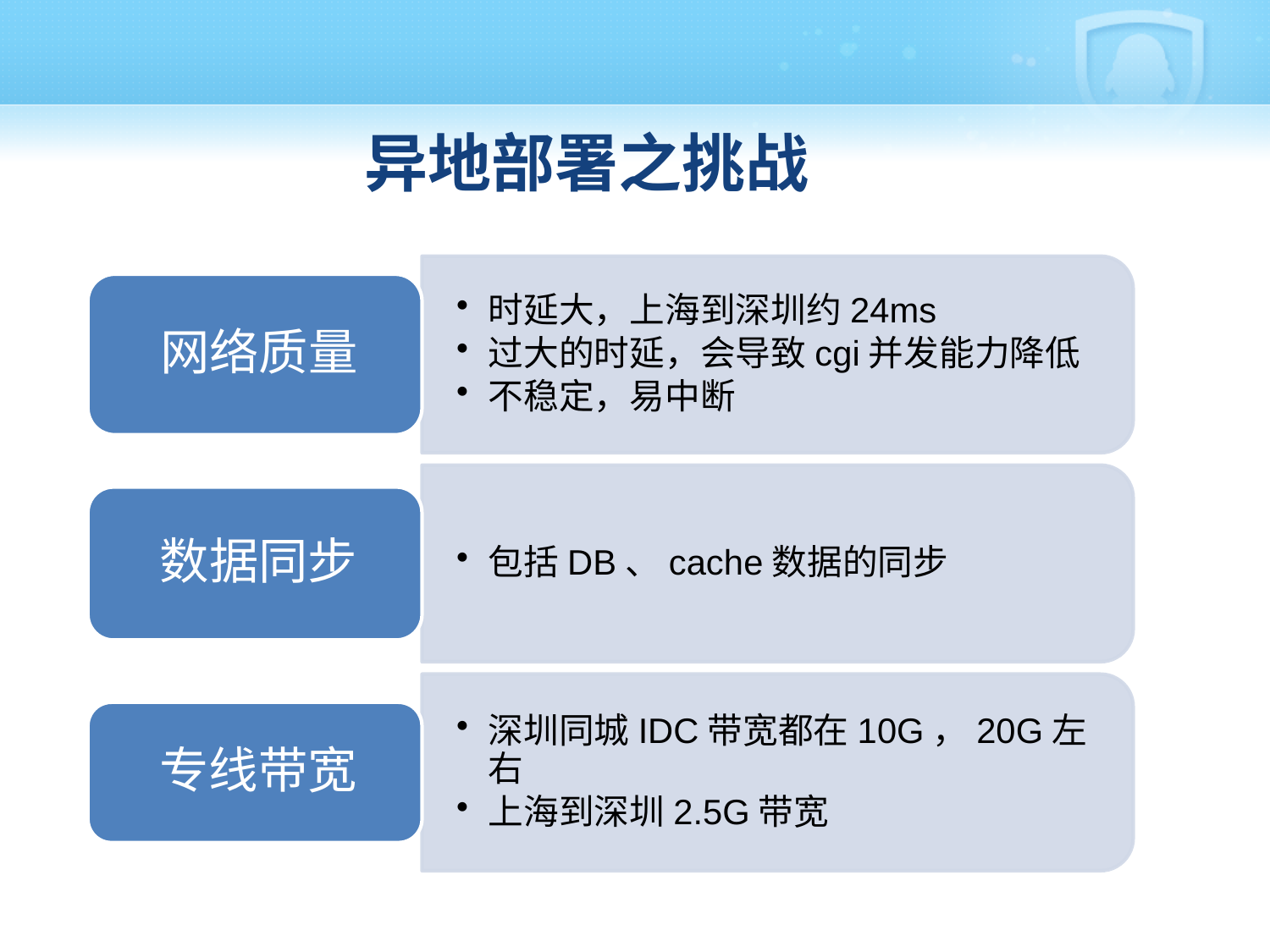

# 异地部署之挑战
时延大，上海到深圳约24ms
过大的时延，会导致cgi并发能力降低
不稳定，易中断
网络质量
包括DB、cache数据的同步
数据同步
深圳同城IDC带宽都在10G，20G左右
上海到深圳2.5G带宽
专线带宽